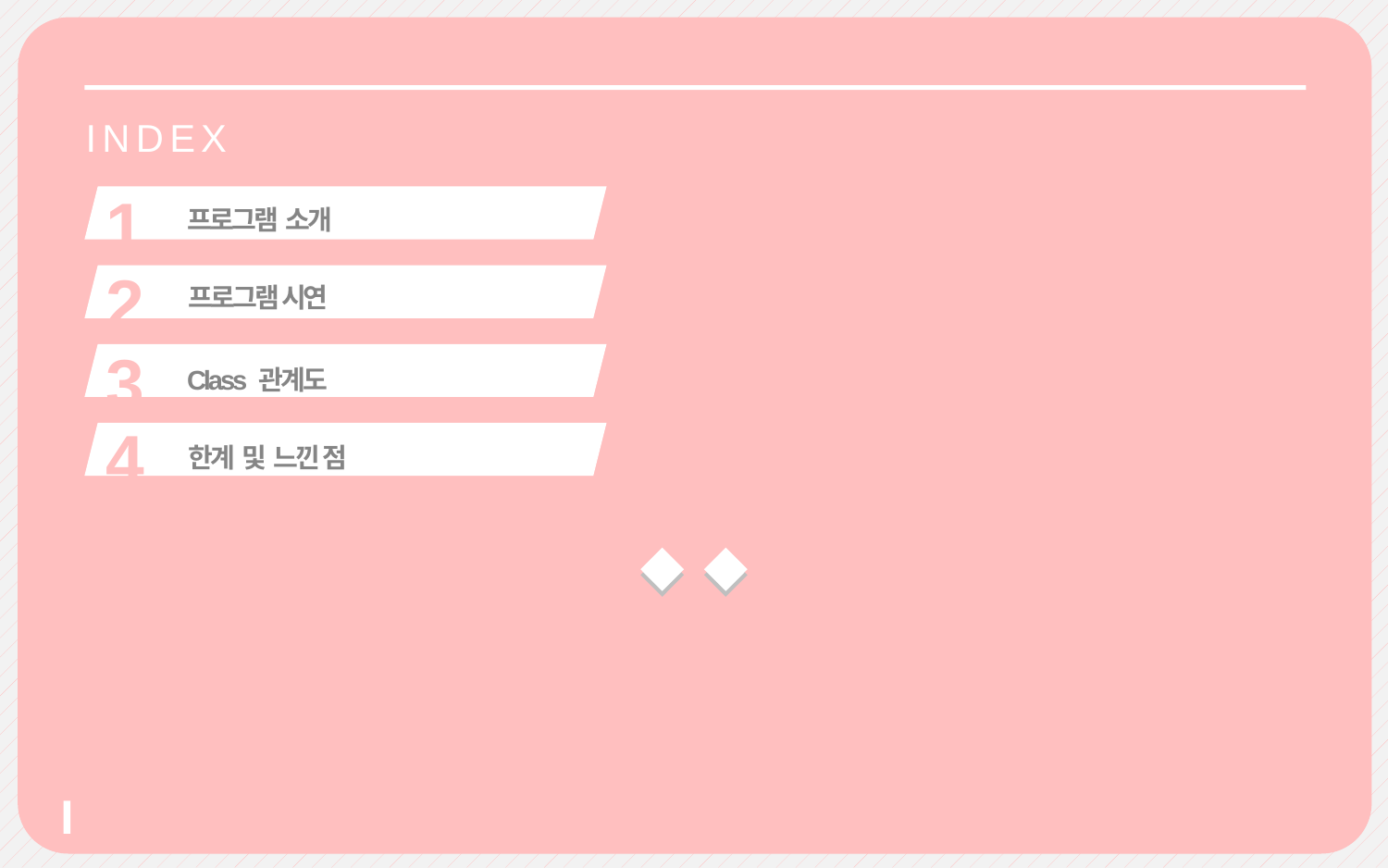

INDEX

1
프로그램  소개

2
프로그램 시연

3

Class 관계도
4

한계  및  느낀 점